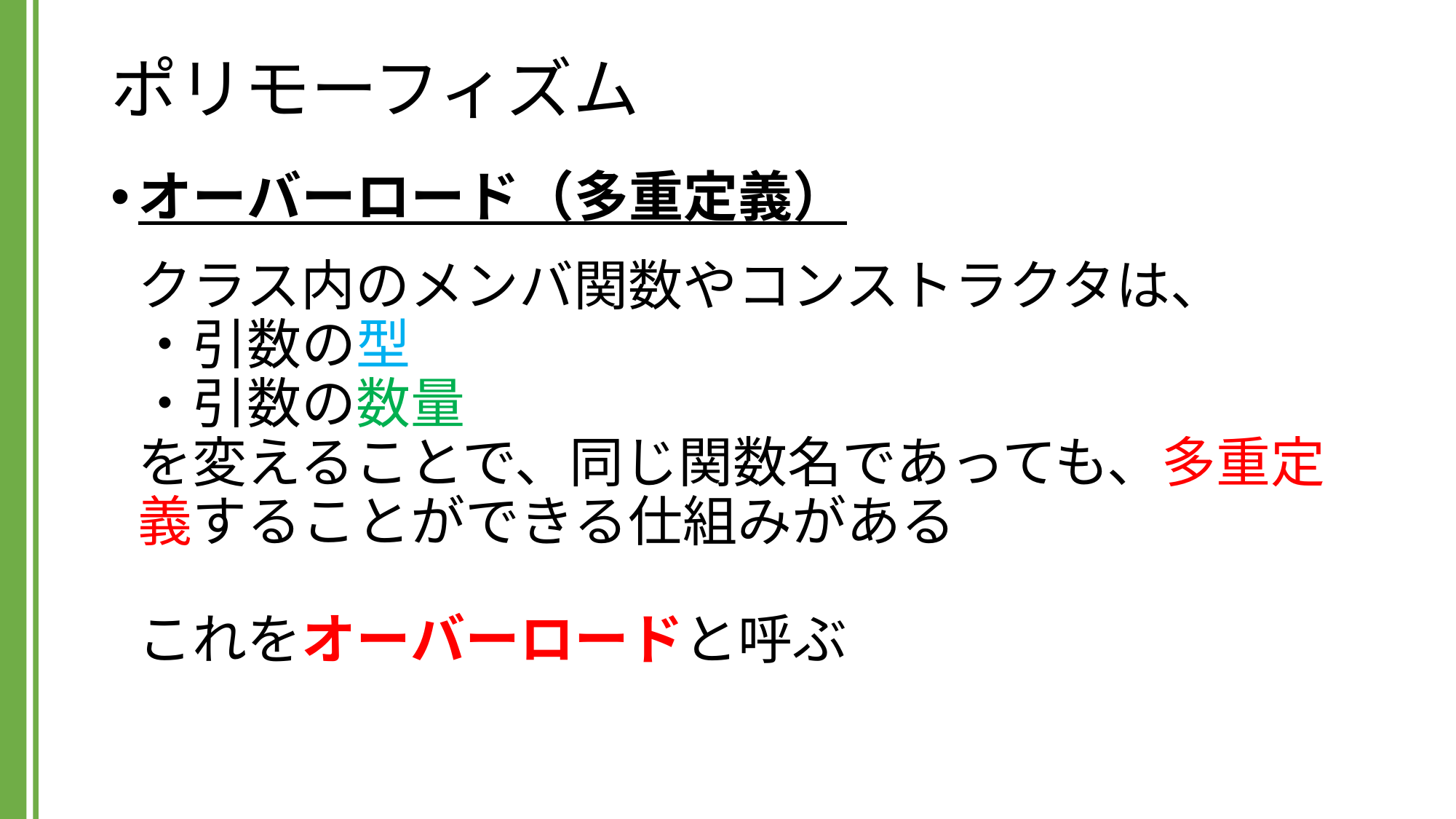

# ポリモーフィズム
オーバーロード（多重定義）
クラス内のメンバ関数やコンストラクタは、
・引数の型
・引数の数量
を変えることで、同じ関数名であっても、多重定義することができる仕組みがある
これをオーバーロードと呼ぶ